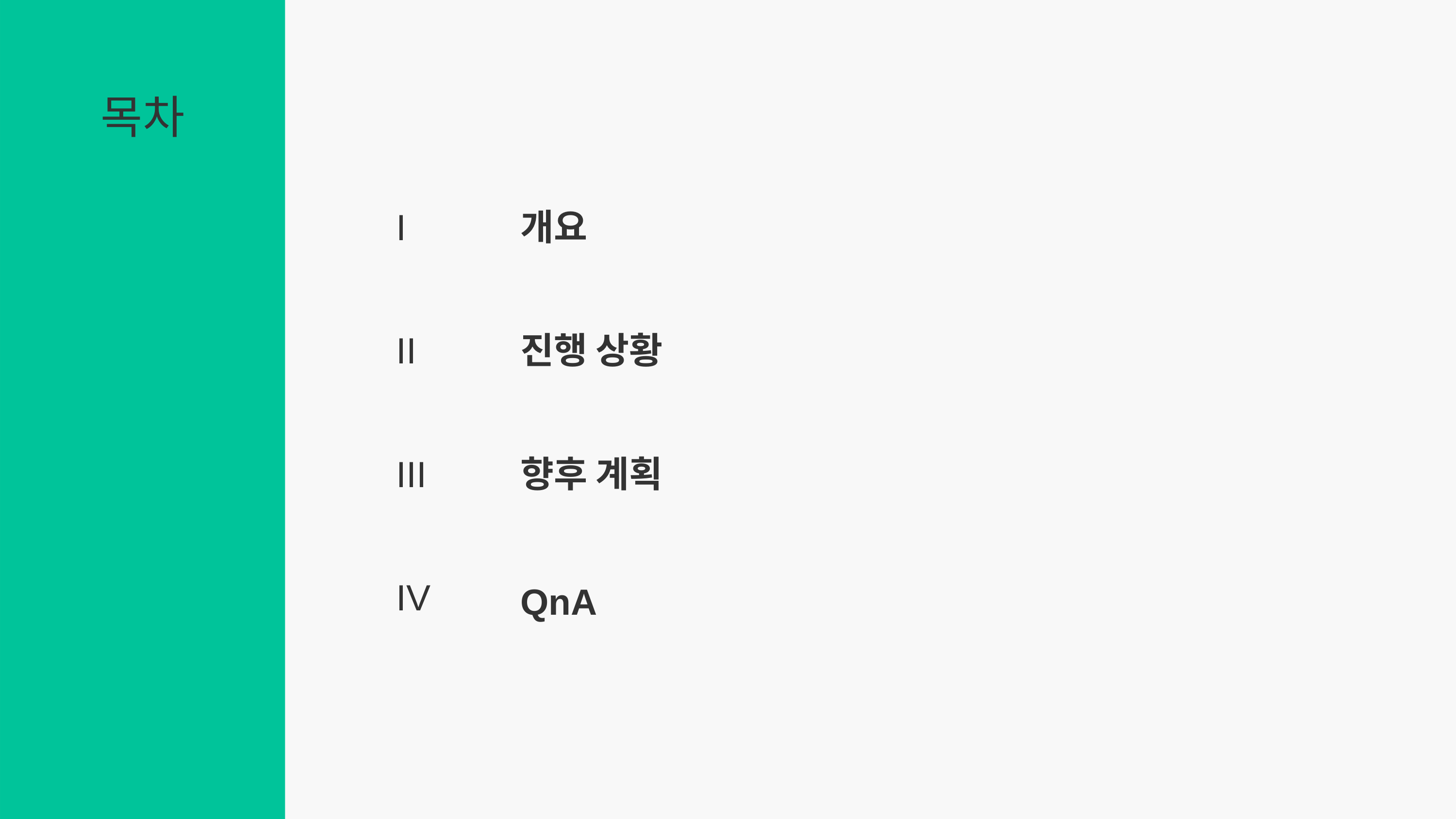

목차
I
개요
II
진행 상황
III
향후 계획
IV
QnA